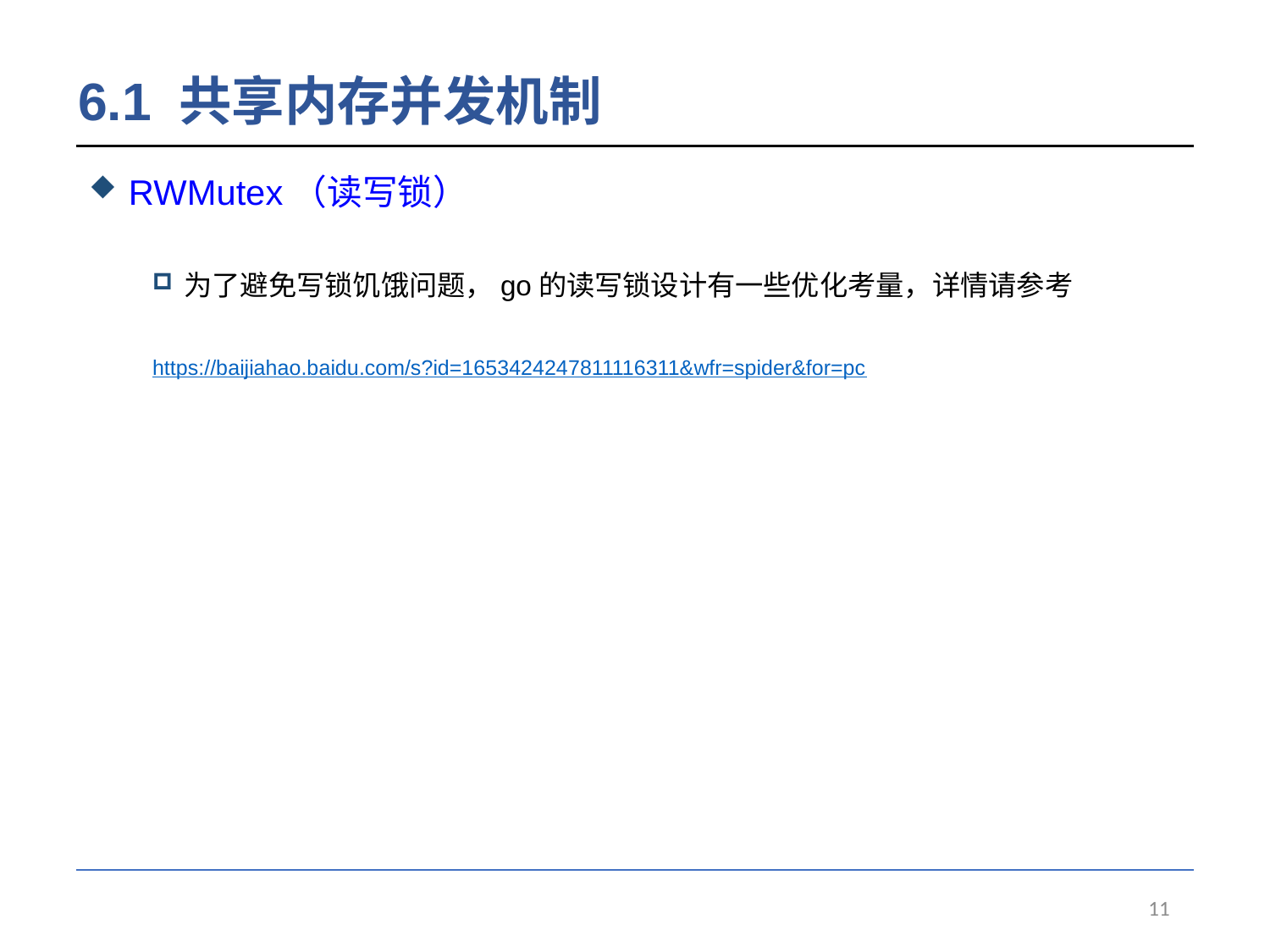

# 6.1 共享内存并发机制
RWMutex（读写锁）

为了避免写锁饥饿问题，go的读写锁设计有一些优化考量，详情请参考

https://baijiahao.baidu.com/s?id=1653424247811116311&wfr=spider&for=pc

11